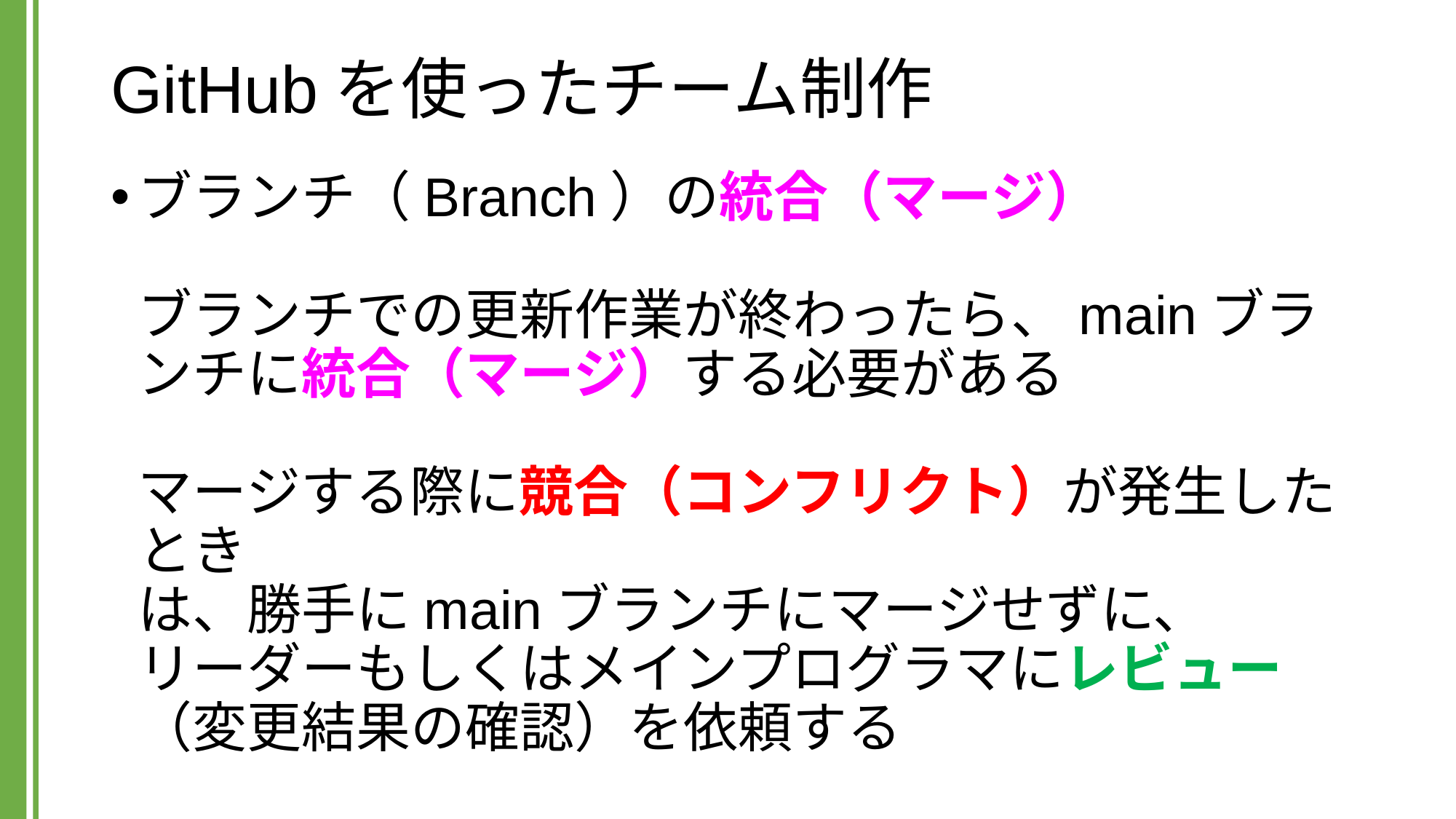

# GitHubを使ったチーム制作
ブランチ（Branch）の統合（マージ）
ブランチでの更新作業が終わったら、mainブランチに統合（マージ）する必要がある
マージする際に競合（コンフリクト）が発生したとき
は、勝手にmainブランチにマージせずに、
リーダーもしくはメインプログラマにレビュー
（変更結果の確認）を依頼する